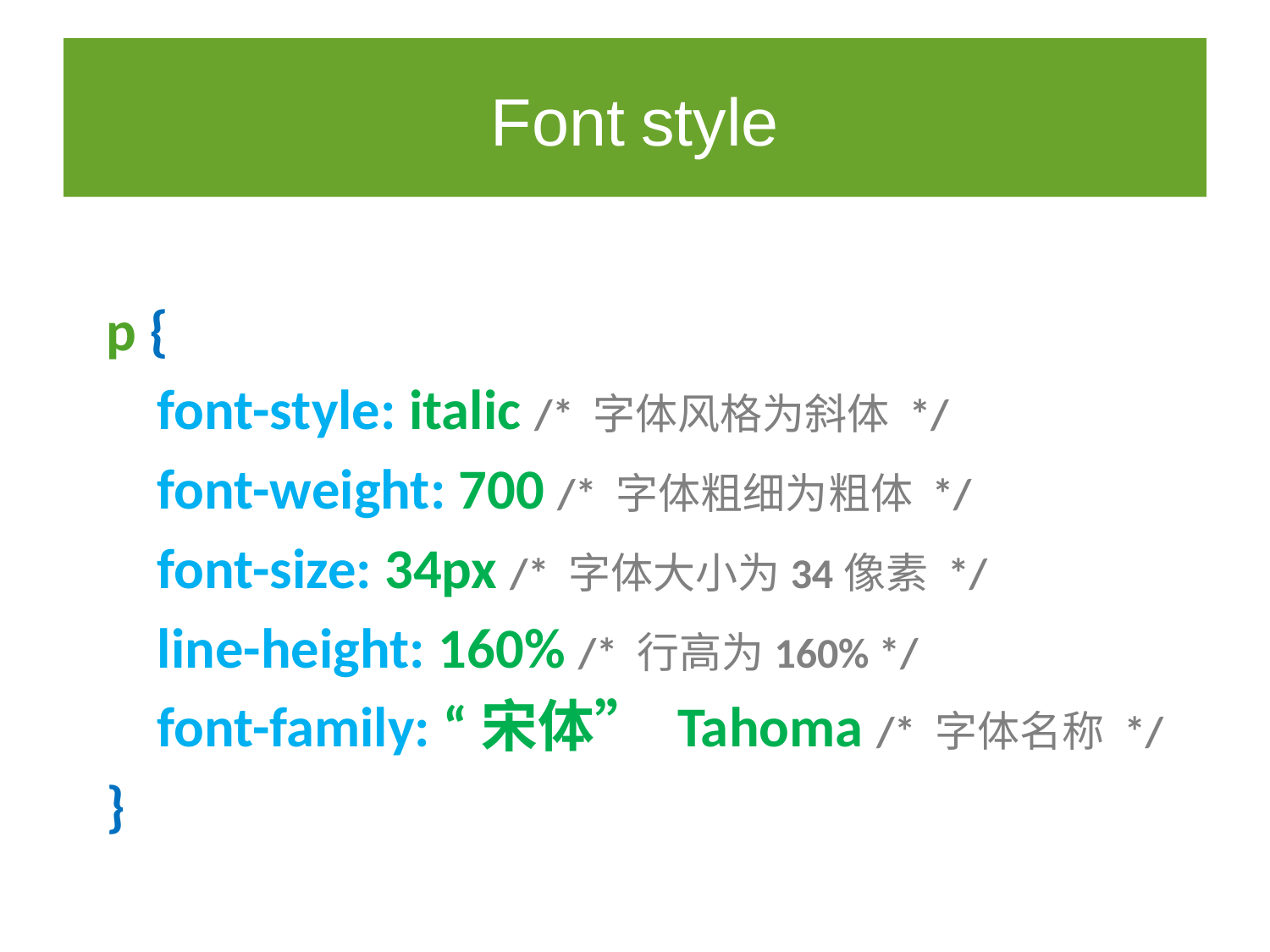

# Font style
p {
    font-style: italic /* 字体风格为斜体 */
    font-weight: 700 /* 字体粗细为粗体 */
    font-size: 34px /* 字体大小为34像素 */
    line-height: 160% /* 行高为160% */
    font-family: “宋体” Tahoma /* 字体名称 */
}